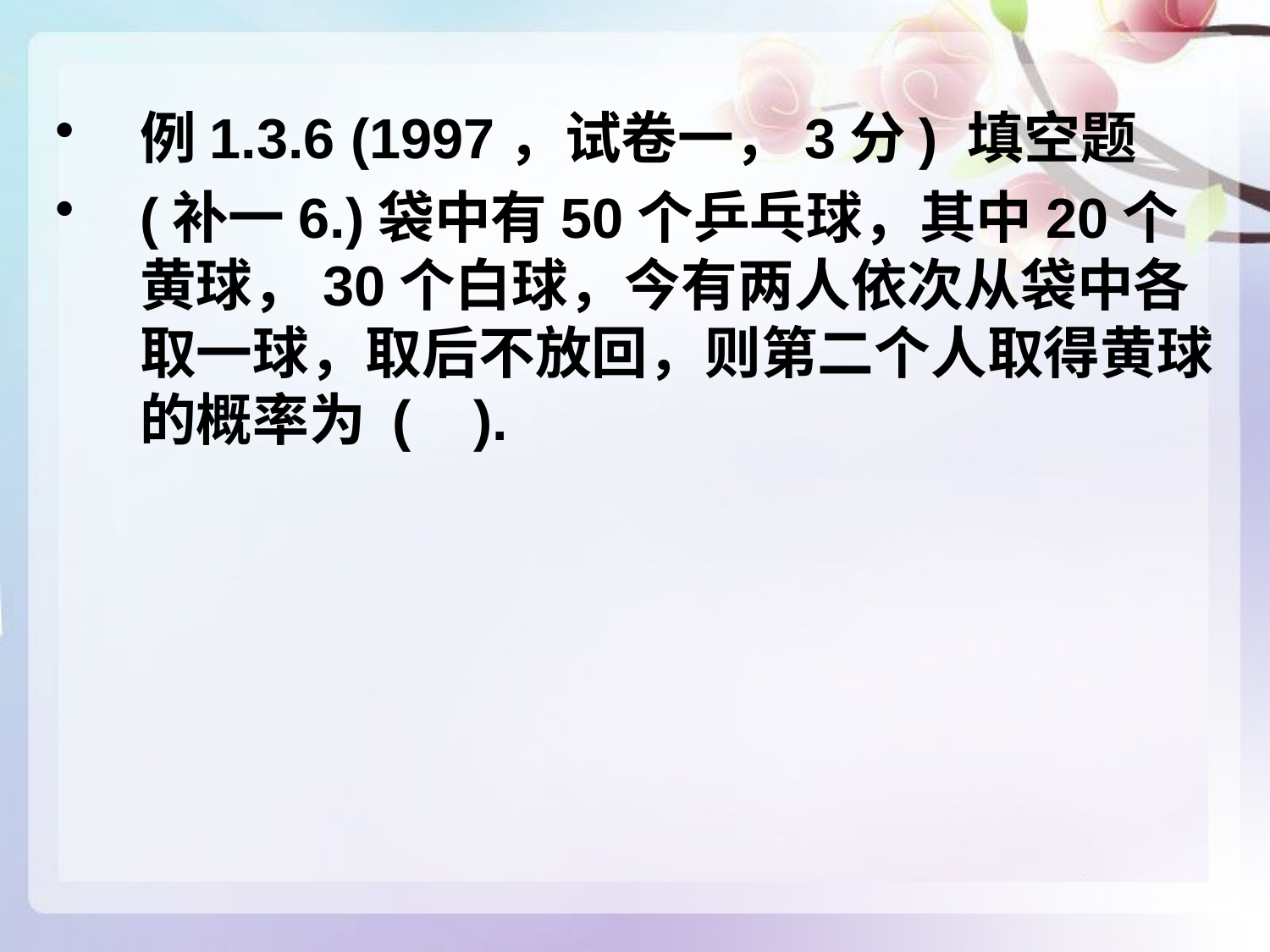

例1.3.6 (1997，试卷一，3分) 填空题
(补一6.)袋中有50个乒乓球，其中20个黄球，30个白球，今有两人依次从袋中各取一球，取后不放回，则第二个人取得黄球的概率为 (    ).